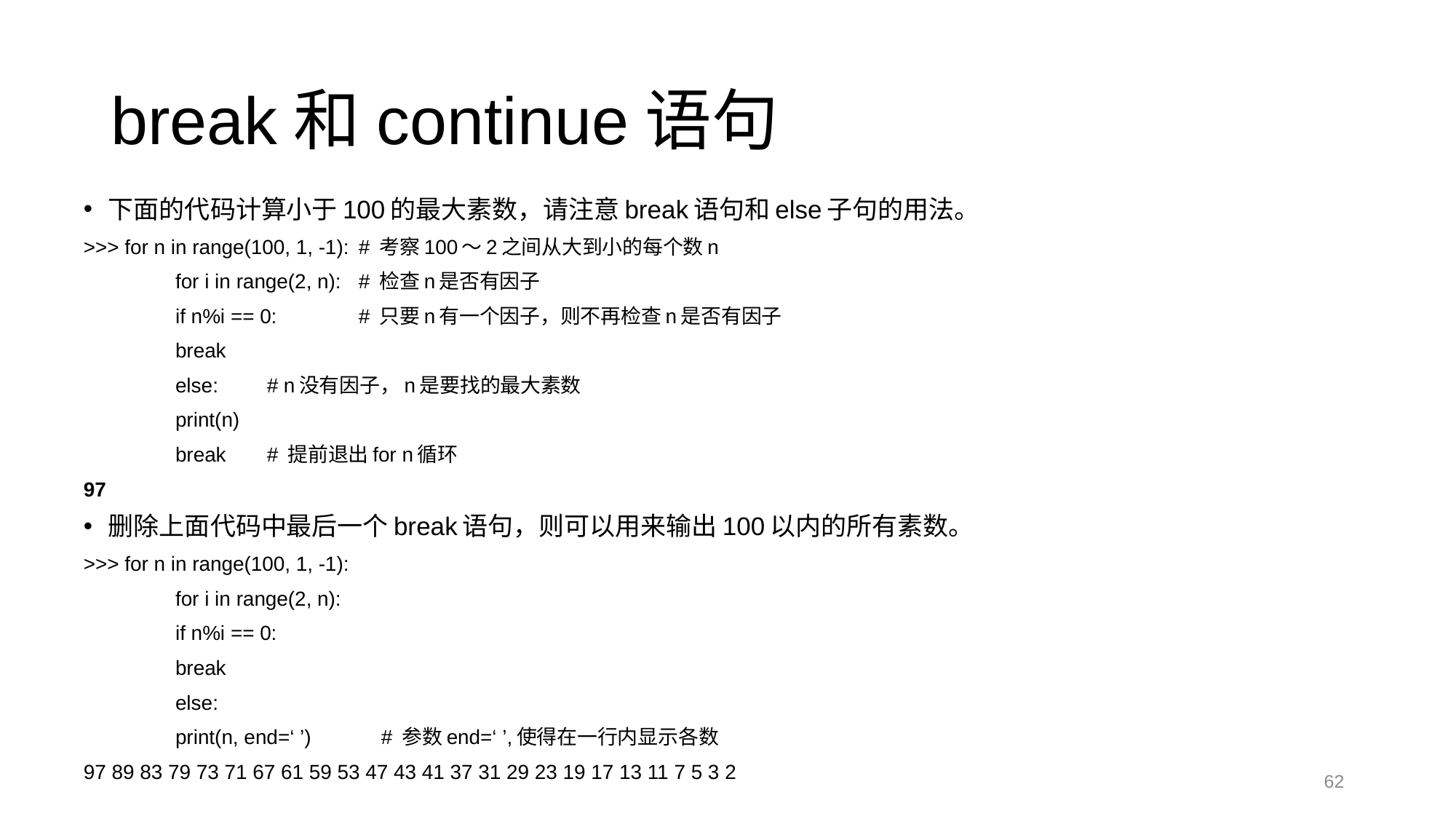

# break和continue语句
下面的代码计算小于100的最大素数，请注意break语句和else子句的用法。
>>> for n in range(100, 1, -1):	# 考察100～2之间从大到小的每个数n
	for i in range(2, n):	# 检查n是否有因子
		if n%i == 0:	# 只要n有一个因子，则不再检查n是否有因子
			break
	else:			# n没有因子，n是要找的最大素数
		print(n)
		break		# 提前退出for n循环
97
删除上面代码中最后一个break语句，则可以用来输出100以内的所有素数。
>>> for n in range(100, 1, -1):
	for i in range(2, n):
		if n%i == 0:
			break
	else:
		print(n, end=‘ ’)	    # 参数end=‘ ’,使得在一行内显示各数
97 89 83 79 73 71 67 61 59 53 47 43 41 37 31 29 23 19 17 13 11 7 5 3 2
62